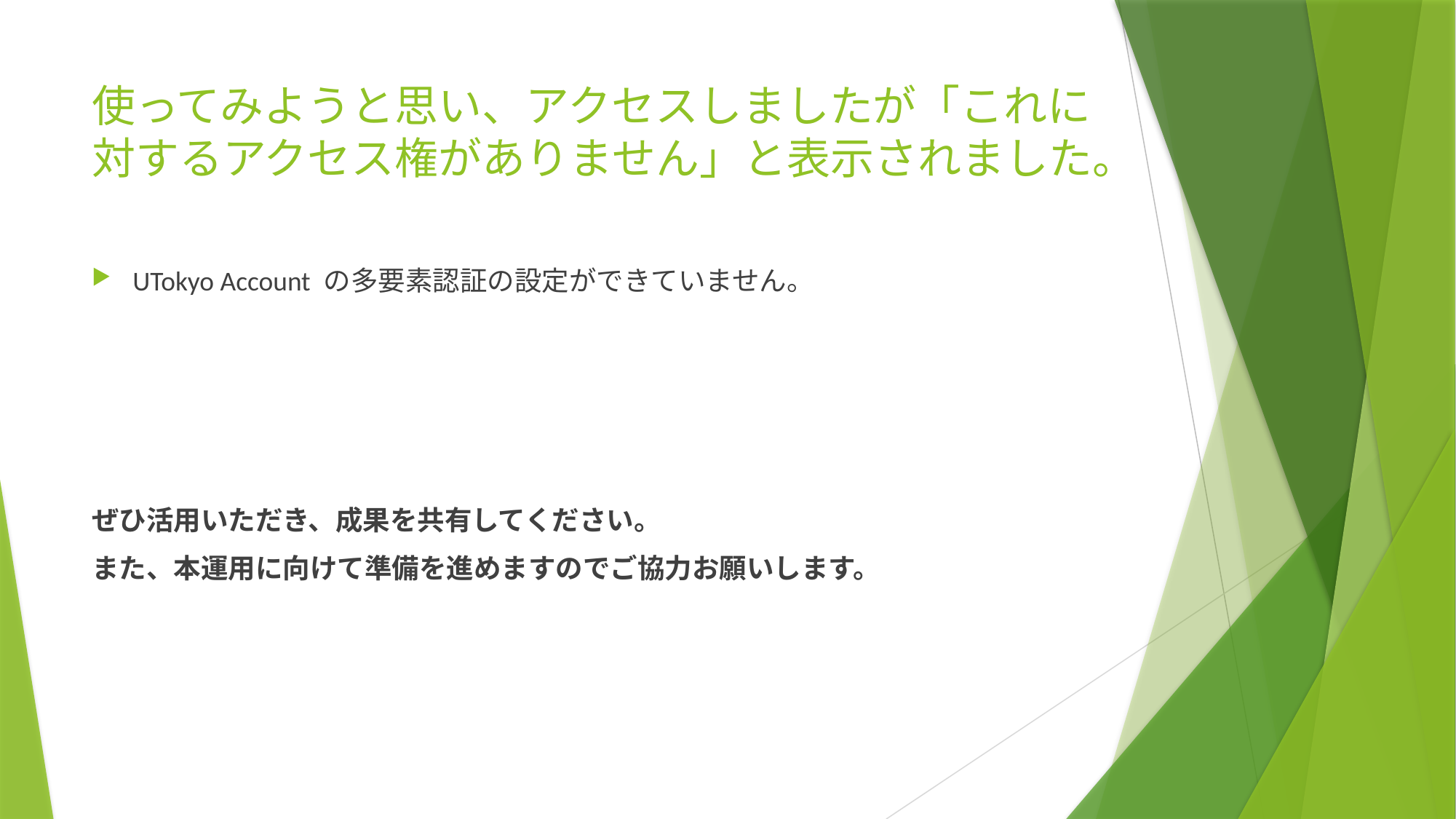

# 使ってみようと思い、アクセスしましたが「これに対するアクセス権がありません」と表示されました。
UTokyo Account の多要素認証の設定ができていません。

ぜひ活用いただき、成果を共有してください。
また、本運用に向けて準備を進めますのでご協力お願いします。